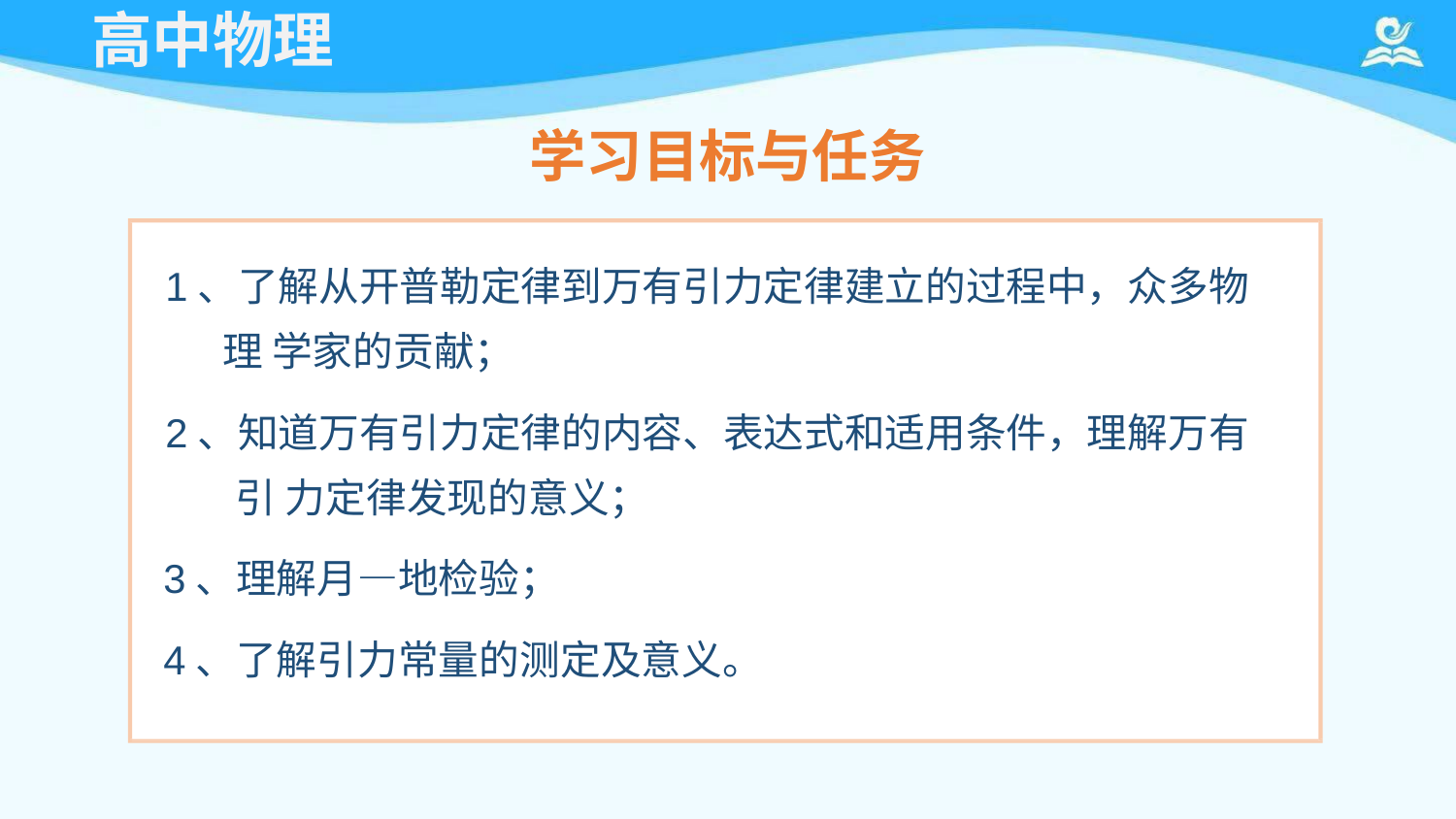

# 高中物理
学习目标与任务
1、了解从开普勒定律到万有引力定律建立的过程中，众多物理 学家的贡献；
2、知道万有引力定律的内容、表达式和适用条件，理解万有引 力定律发现的意义；
3、理解月—地检验；
4、了解引力常量的测定及意义。